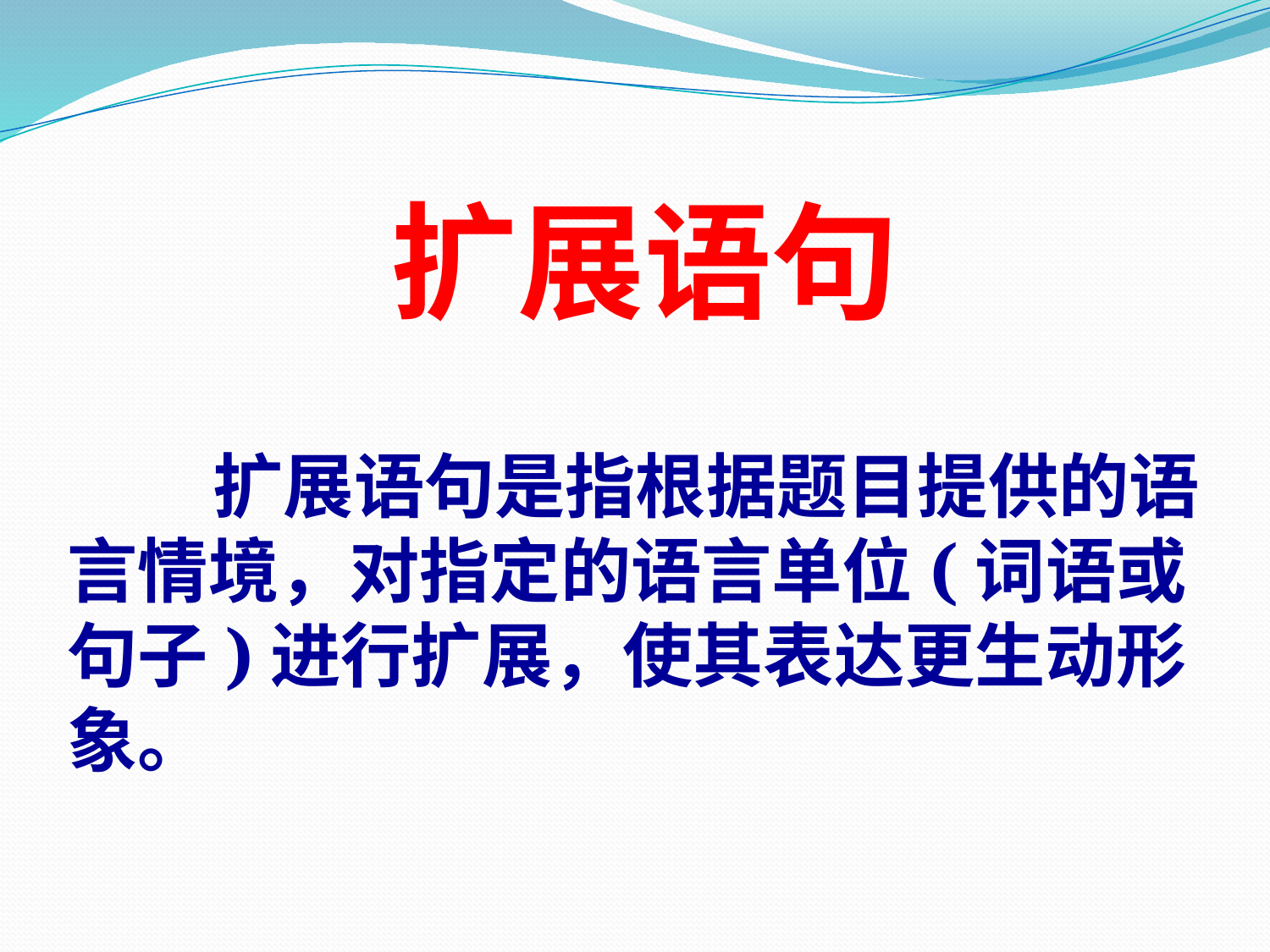

扩展语句

        扩展语句是指根据题目提供的语言情境，对指定的语言单位(词语或句子)进行扩展，使其表达更生动形象。